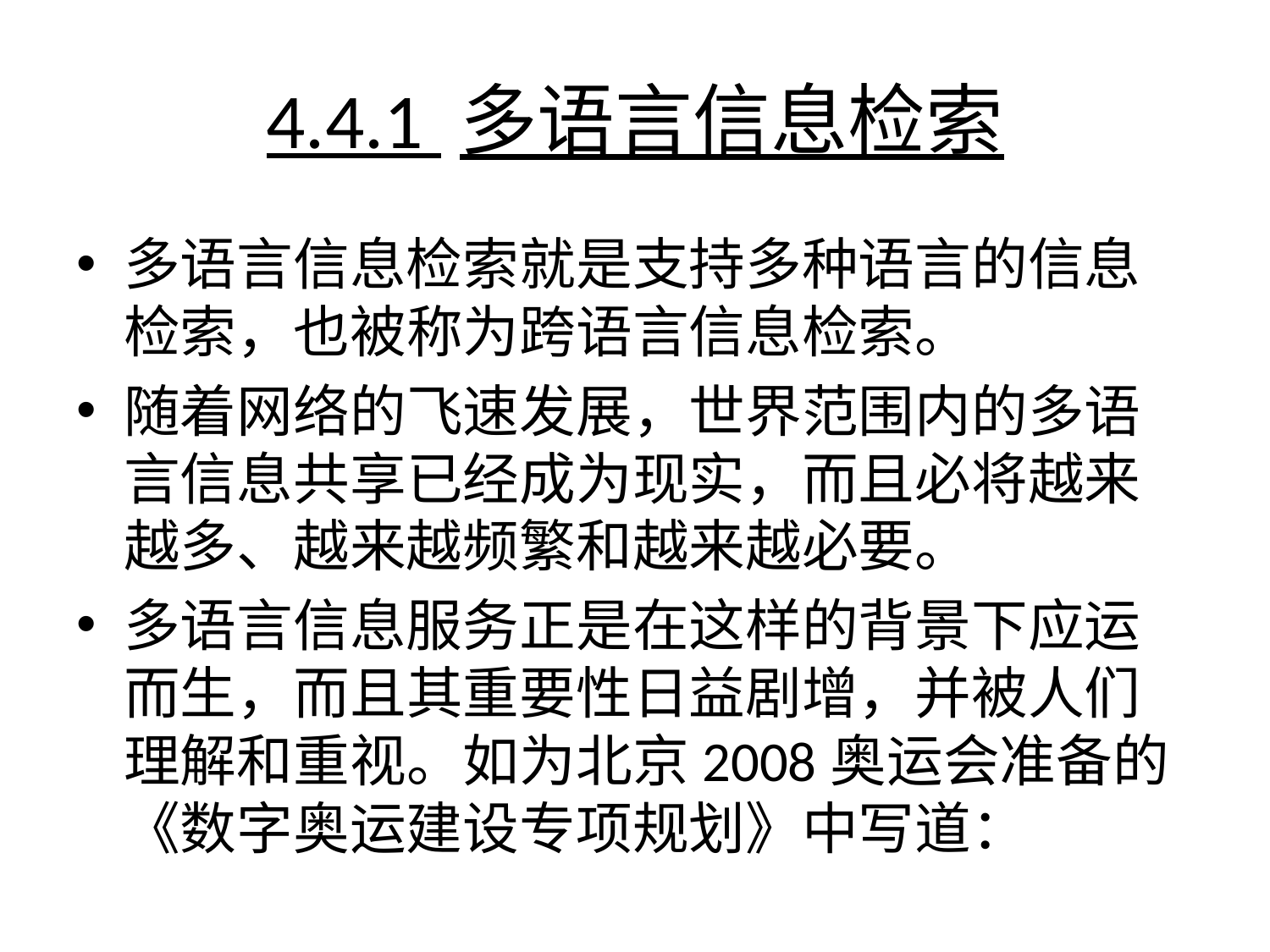

# 4.4.1 多语言信息检索
多语言信息检索就是支持多种语言的信息检索，也被称为跨语言信息检索。
随着网络的飞速发展，世界范围内的多语言信息共享已经成为现实，而且必将越来越多、越来越频繁和越来越必要。
多语言信息服务正是在这样的背景下应运而生，而且其重要性日益剧增，并被人们理解和重视。如为北京2008奥运会准备的《数字奥运建设专项规划》中写道：